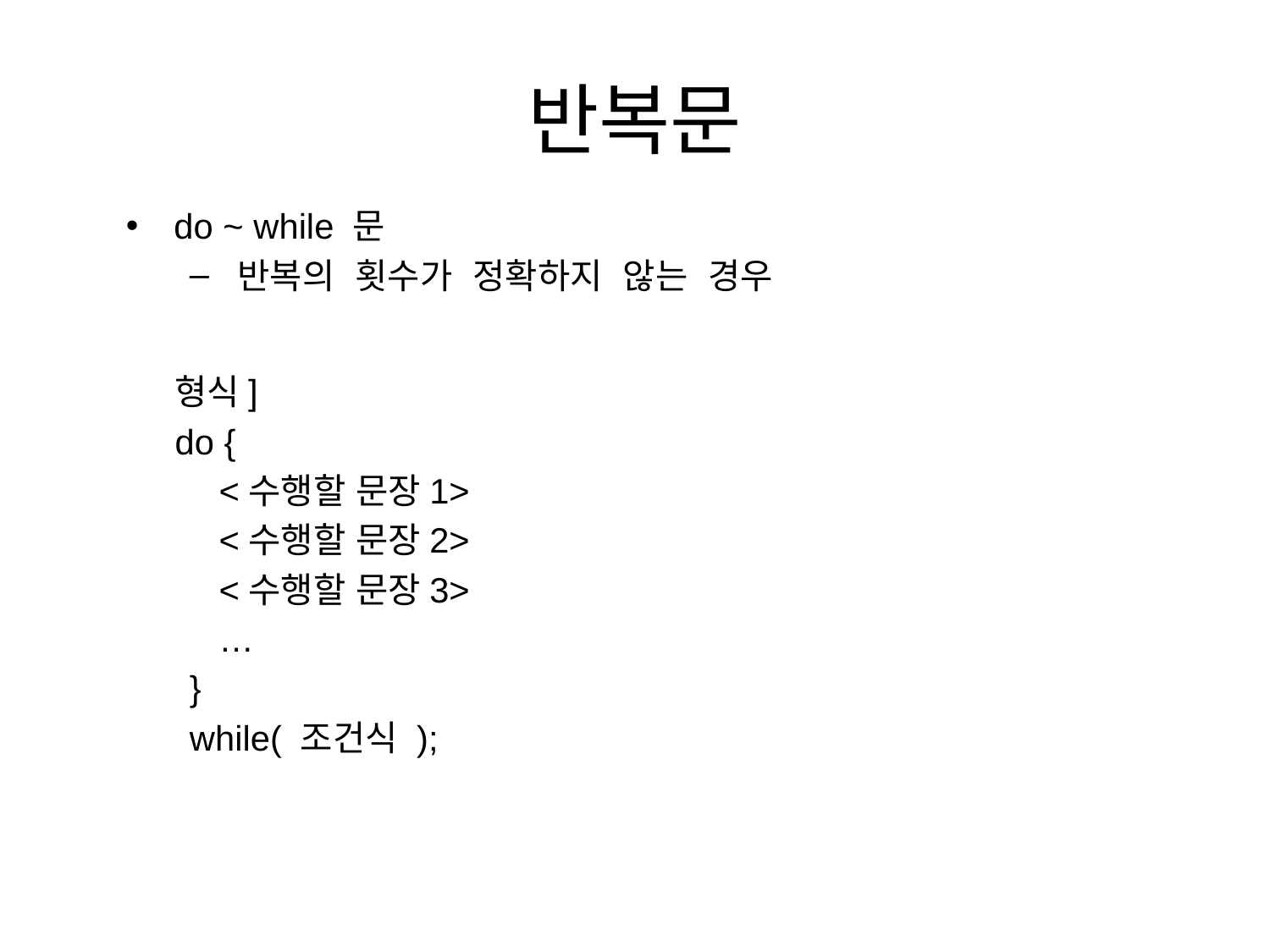

# 반복문
do ~ while 문
반복의  횟수가  정확하지  않는  경우

    형식]
     do {
   <수행할 문장1>
   <수행할 문장2>
   <수행할 문장3>
   …
}
while( 조건식 );